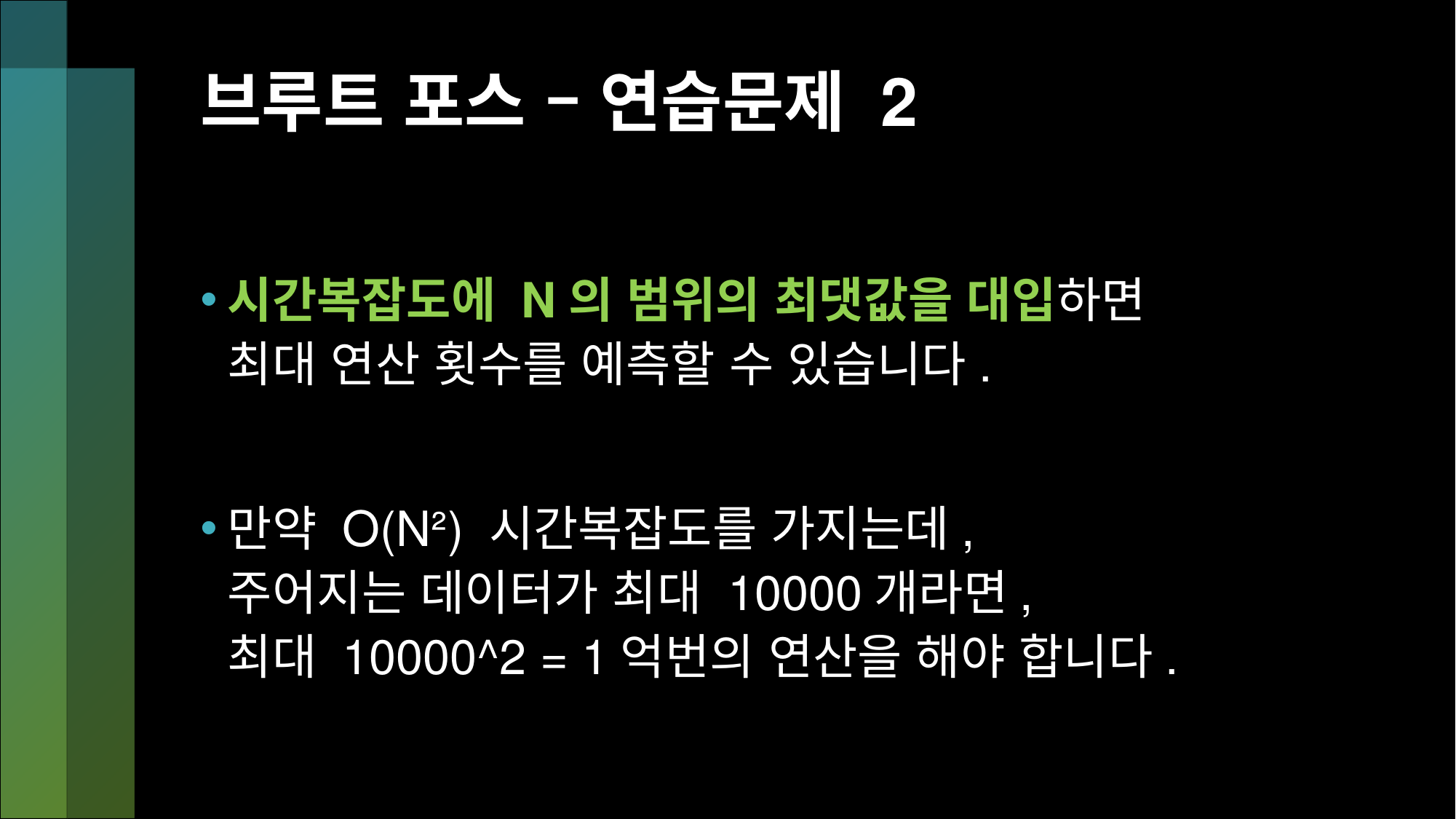

# 브루트 포스 – 연습문제 2
시간복잡도에 N의 범위의 최댓값을 대입하면
최대 연산 횟수를 예측할 수 있습니다.

만약 O(N²) 시간복잡도를 가지는데,
주어지는 데이터가 최대 10000개라면,
최대 10000^2 = 1억번의 연산을 해야 합니다.